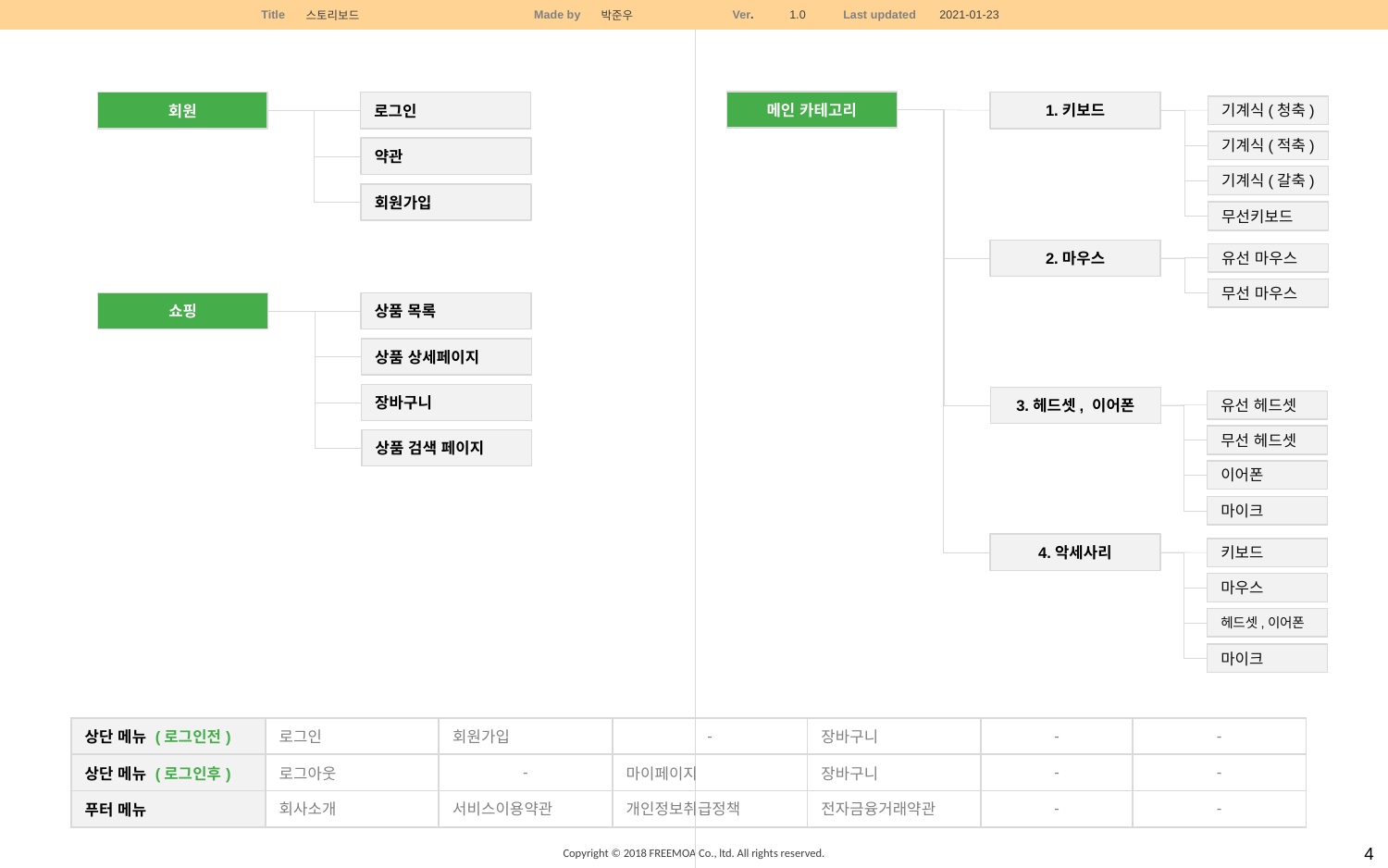

메인 카테고리
1.키보드
기계식(청축)
기계식(적축)
기계식(갈축)
무선키보드
2.마우스
유선 마우스
무선 마우스
3.헤드셋, 이어폰
유선 헤드셋
무선 헤드셋
이어폰
마이크
4.악세사리
키보드
마우스
헤드셋,이어폰
마이크
회원
로그인
약관
회원가입
쇼핑
상품 목록
상품 상세페이지
장바구니
상품 검색 페이지
| 상단 메뉴 (로그인전) | 로그인 | 회원가입 | - | 장바구니 | - | - |
| --- | --- | --- | --- | --- | --- | --- |
| 상단 메뉴 (로그인후) | 로그아웃 | - | 마이페이지 | 장바구니 | - | - |
| 푸터 메뉴 | 회사소개 | 서비스이용약관 | 개인정보취급정책 | 전자금융거래약관 | - | - |